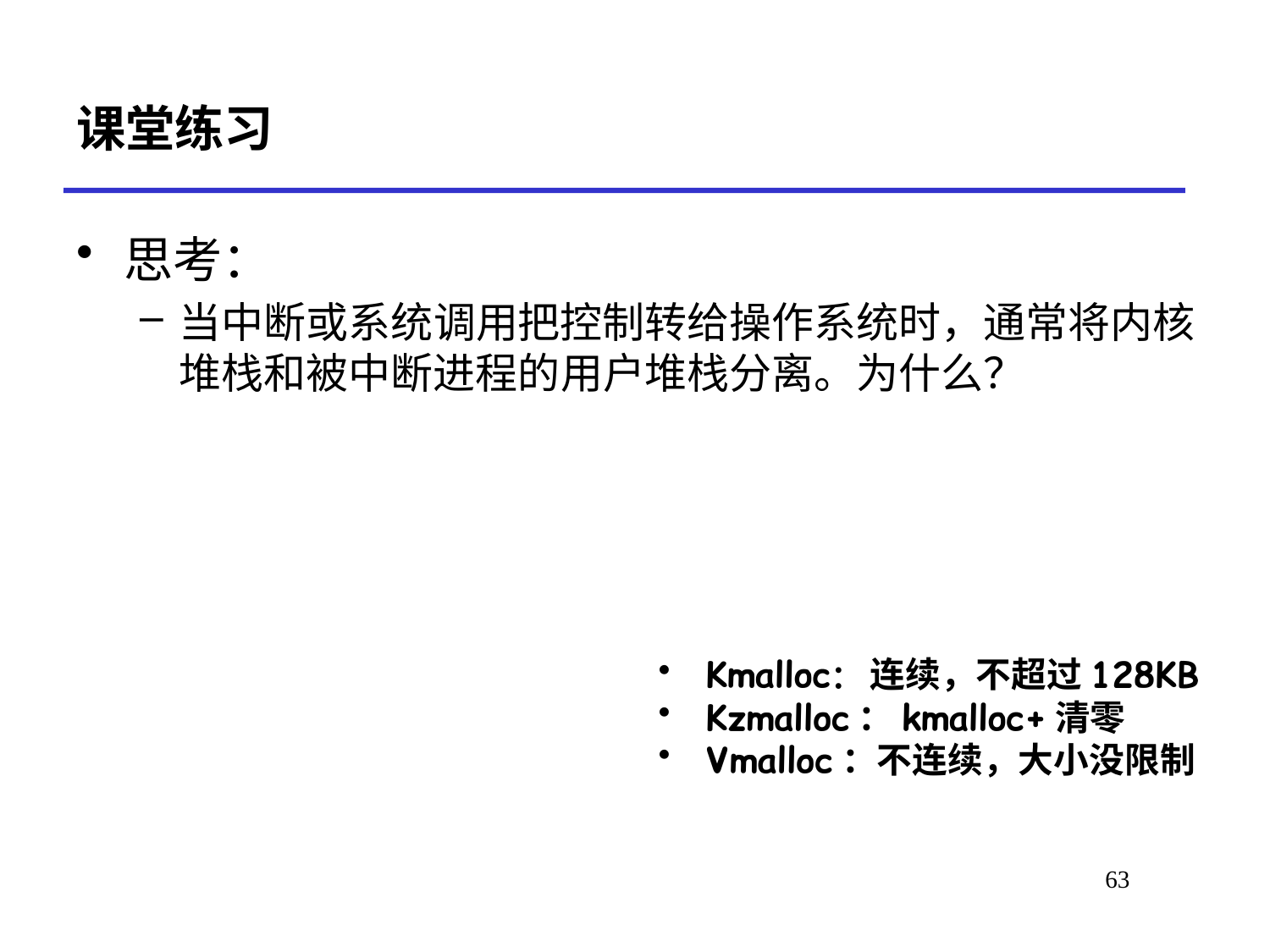

# 课堂练习
思考：
当中断或系统调用把控制转给操作系统时，通常将内核堆栈和被中断进程的用户堆栈分离。为什么？
Kmalloc: 连续，不超过128KB
Kzmalloc：kmalloc+清零
Vmalloc：不连续，大小没限制
63